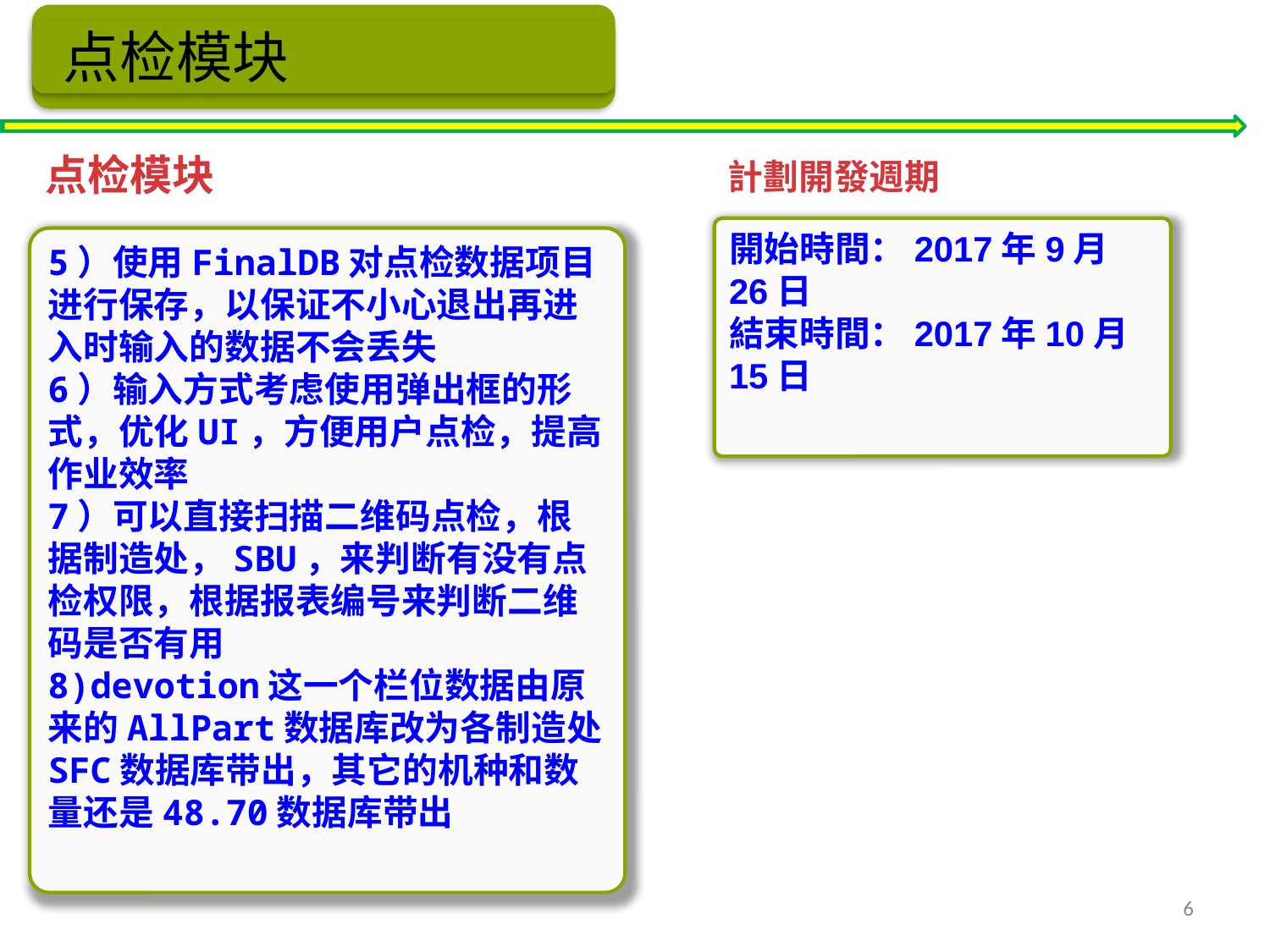

点检模块

点检模块
計劃開發週期

開始時間：2017年9月26日
結束時間：2017年10月15日

5）使用FinalDB对点检数据项目进行保存，以保证不小心退出再进入时输入的数据不会丢失
6）输入方式考虑使用弹出框的形式，优化UI，方便用户点检，提高作业效率
7）可以直接扫描二维码点检，根据制造处，SBU，来判断有没有点检权限，根据报表编号来判断二维码是否有用
8)devotion这一个栏位数据由原来的AllPart数据库改为各制造处SFC数据库带出，其它的机种和数量还是48.70数据库带出

6